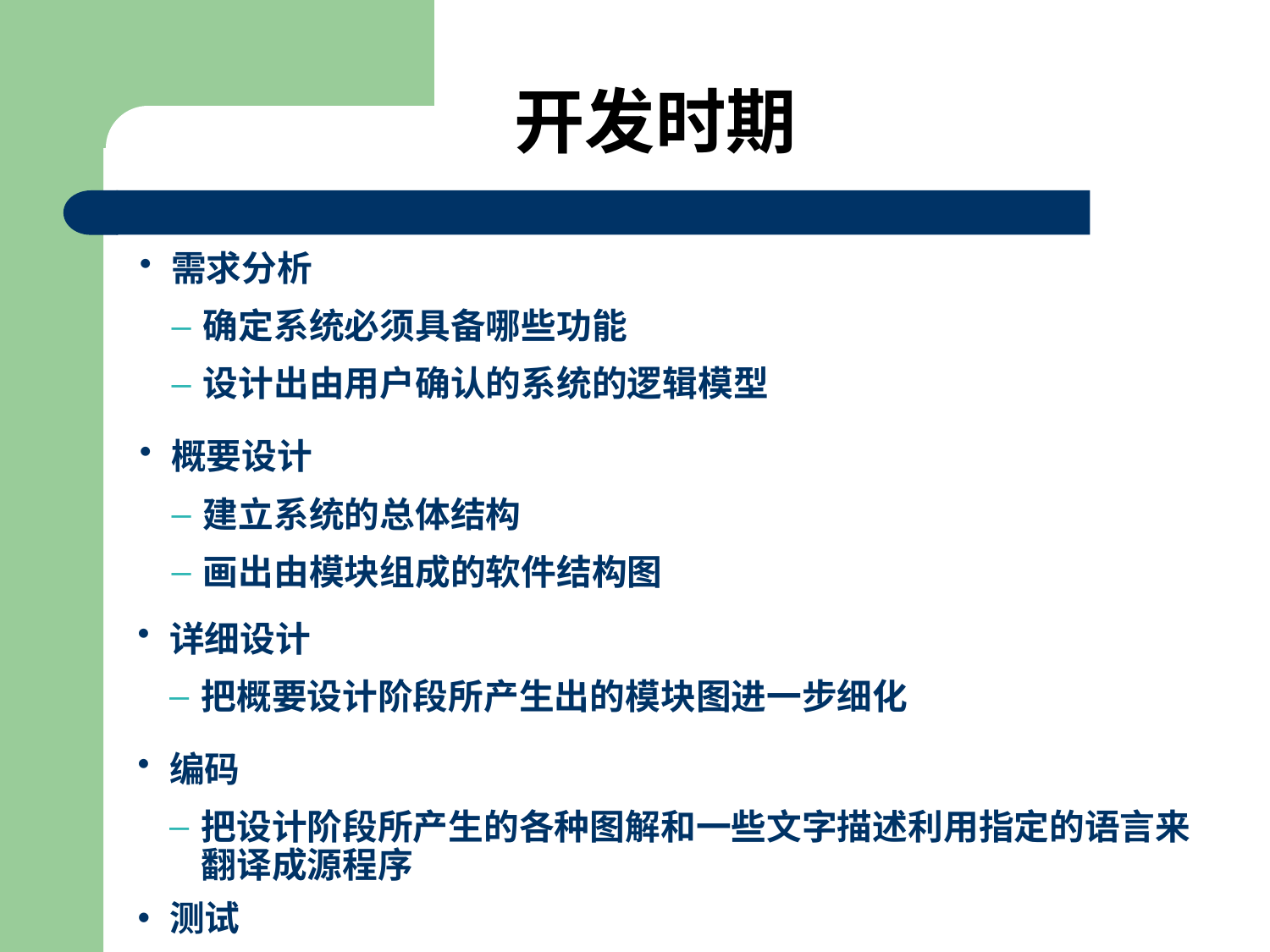

# 开发时期
需求分析
确定系统必须具备哪些功能
设计出由用户确认的系统的逻辑模型
概要设计
建立系统的总体结构
画出由模块组成的软件结构图
详细设计
把概要设计阶段所产生出的模块图进一步细化
编码
把设计阶段所产生的各种图解和一些文字描述利用指定的语言来翻译成源程序
33
测试